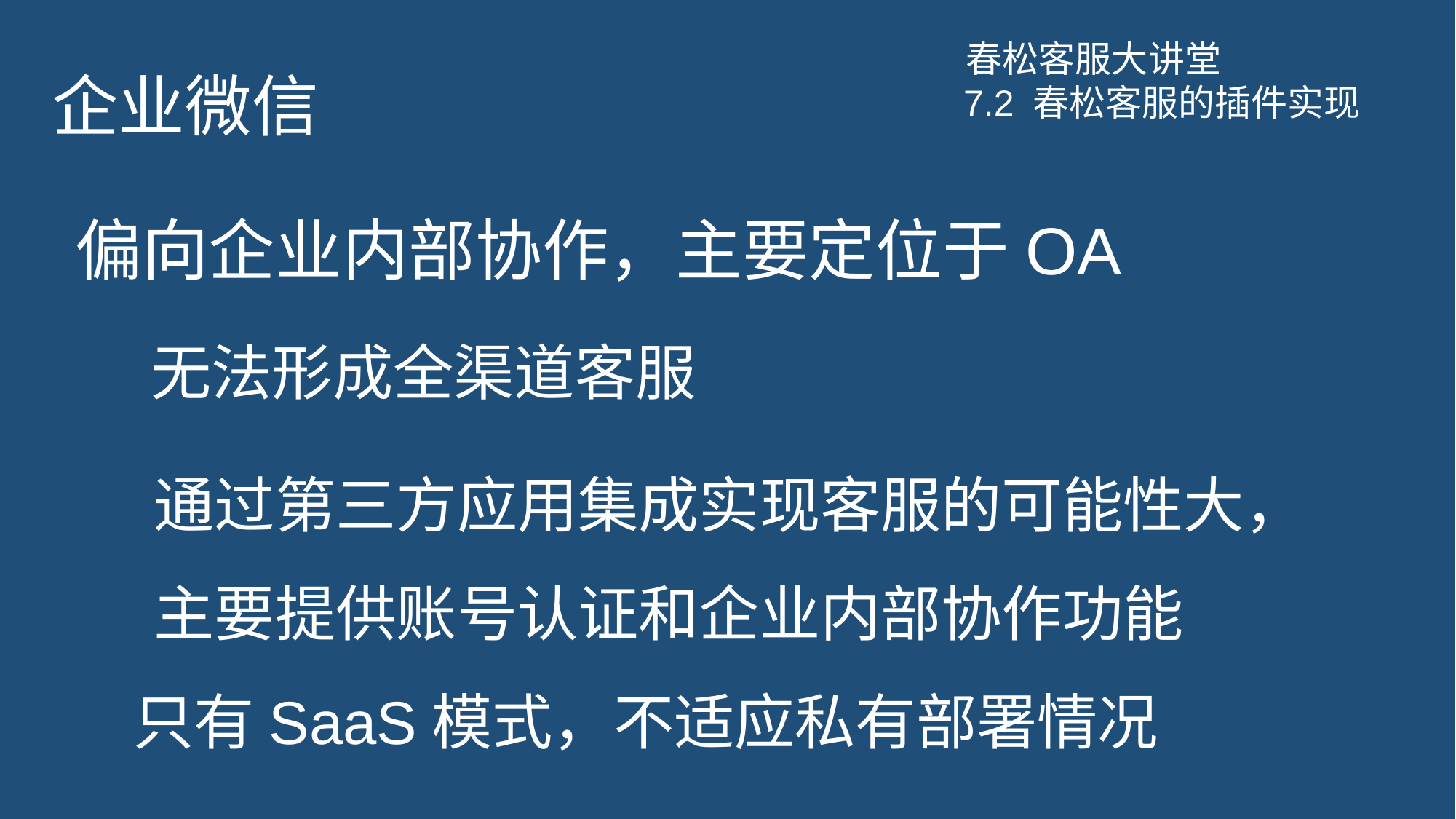

# 企业微信
春松客服大讲堂
7.2 春松客服的插件实现
偏向企业内部协作，主要定位于OA
无法形成全渠道客服
通过第三方应用集成实现客服的可能性大，
主要提供账号认证和企业内部协作功能
只有SaaS模式，不适应私有部署情况